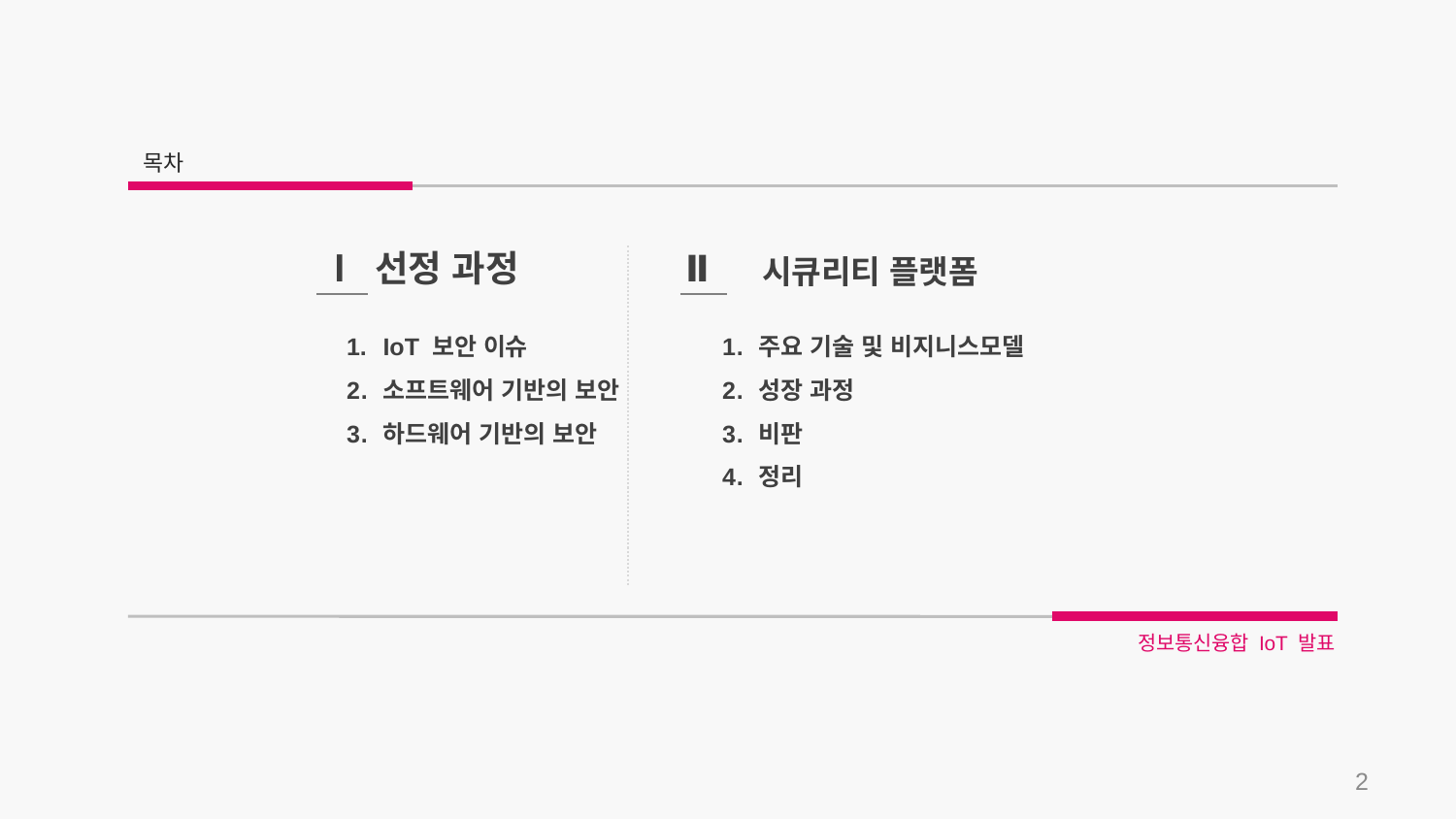

목차
Ⅰ 선정 과정

IoT 보안 이슈
소프트웨어 기반의 보안
하드웨어 기반의 보안
Ⅱ
시큐리티 플랫폼
주요 기술 및 비지니스모델
성장 과정
비판
정리
정보통신융합 IoT 발표
2